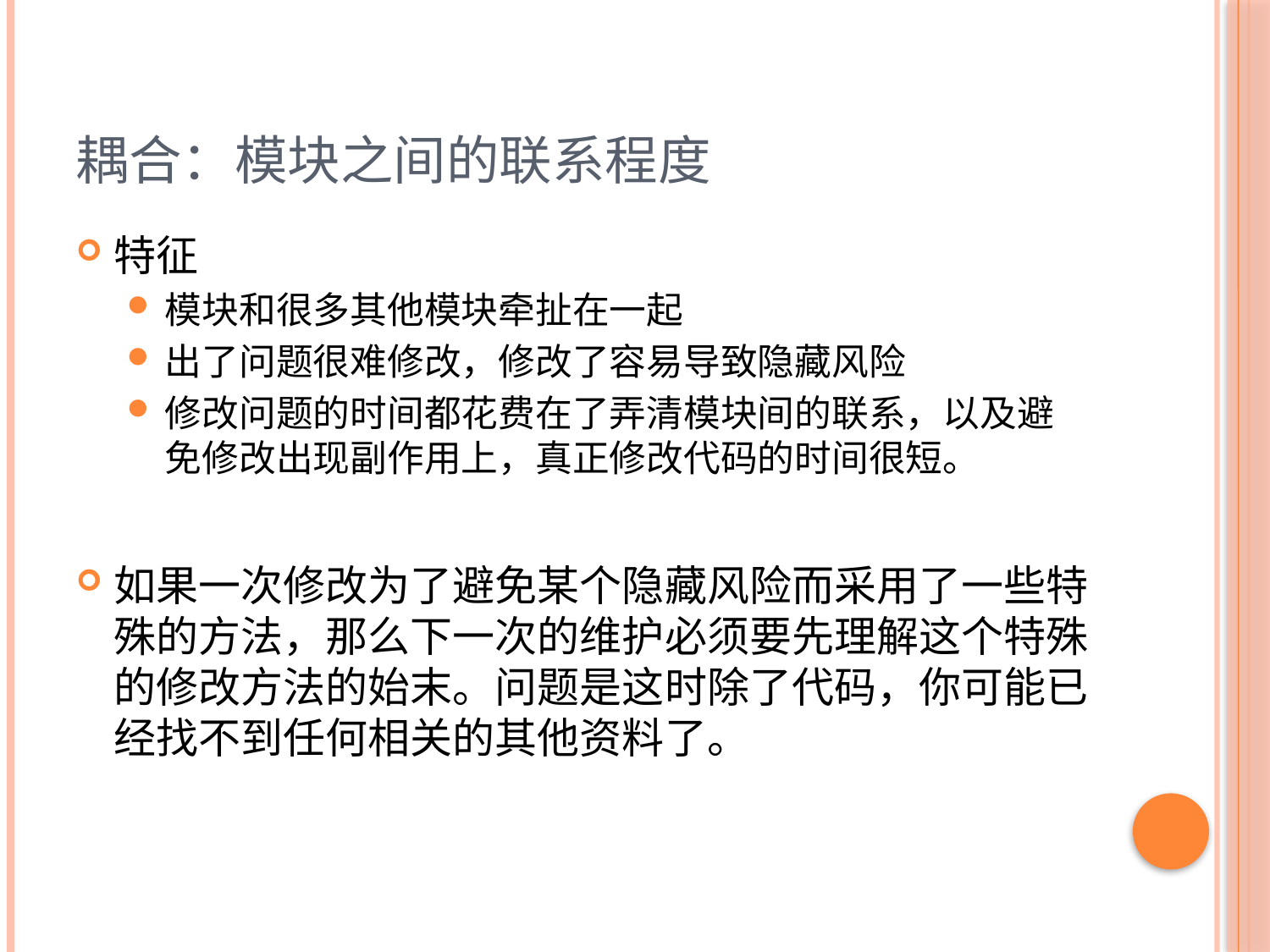

# 耦合：模块之间的联系程度
特征
模块和很多其他模块牵扯在一起
出了问题很难修改，修改了容易导致隐藏风险
修改问题的时间都花费在了弄清模块间的联系，以及避免修改出现副作用上，真正修改代码的时间很短。

如果一次修改为了避免某个隐藏风险而采用了一些特殊的方法，那么下一次的维护必须要先理解这个特殊的修改方法的始末。问题是这时除了代码，你可能已经找不到任何相关的其他资料了。